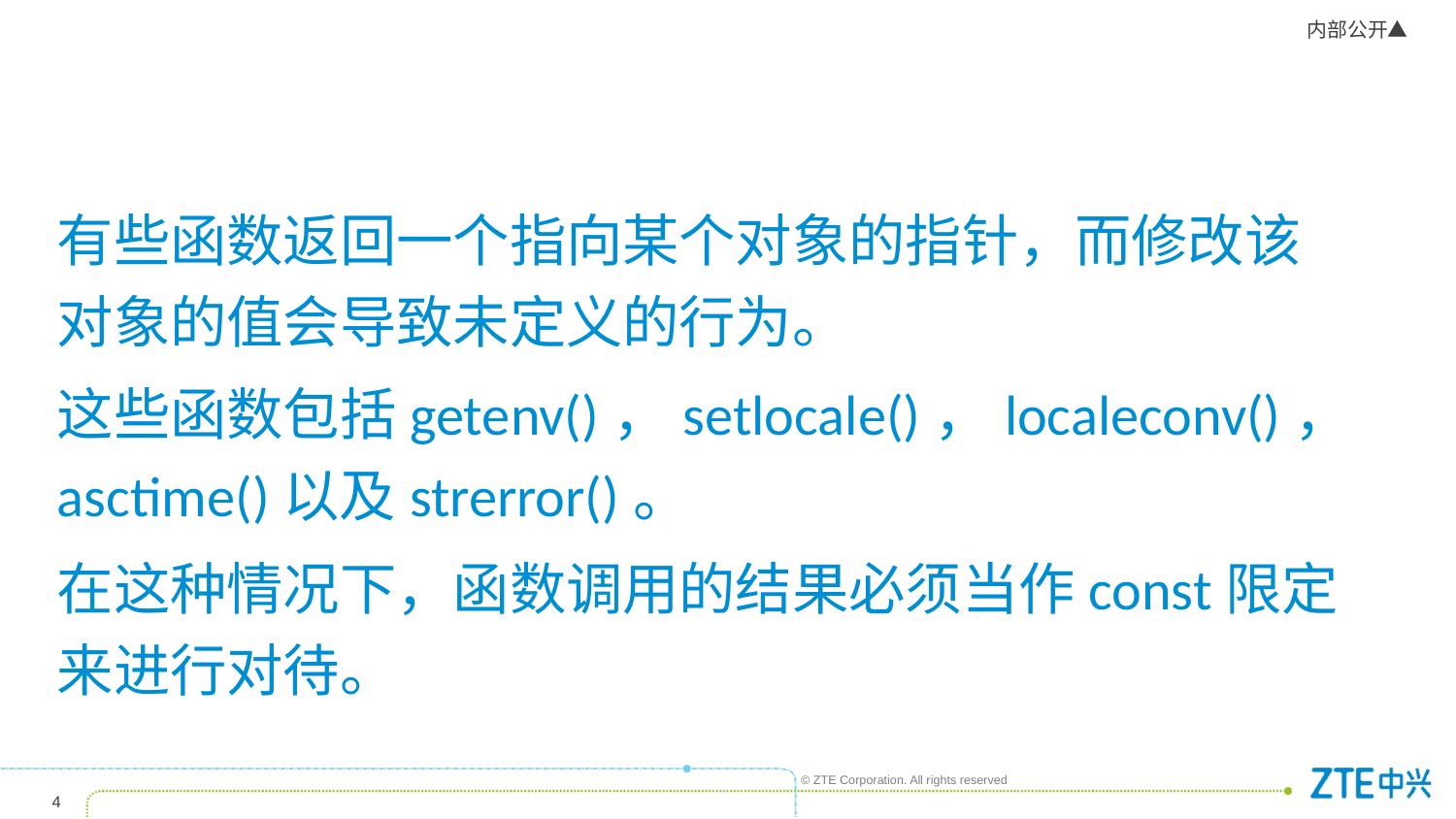

有些函数返回一个指向某个对象的指针，而修改该对象的值会导致未定义的行为。
这些函数包括getenv()，setlocale()，localeconv()，asctime()以及strerror()。
在这种情况下，函数调用的结果必须当作const限定来进行对待。